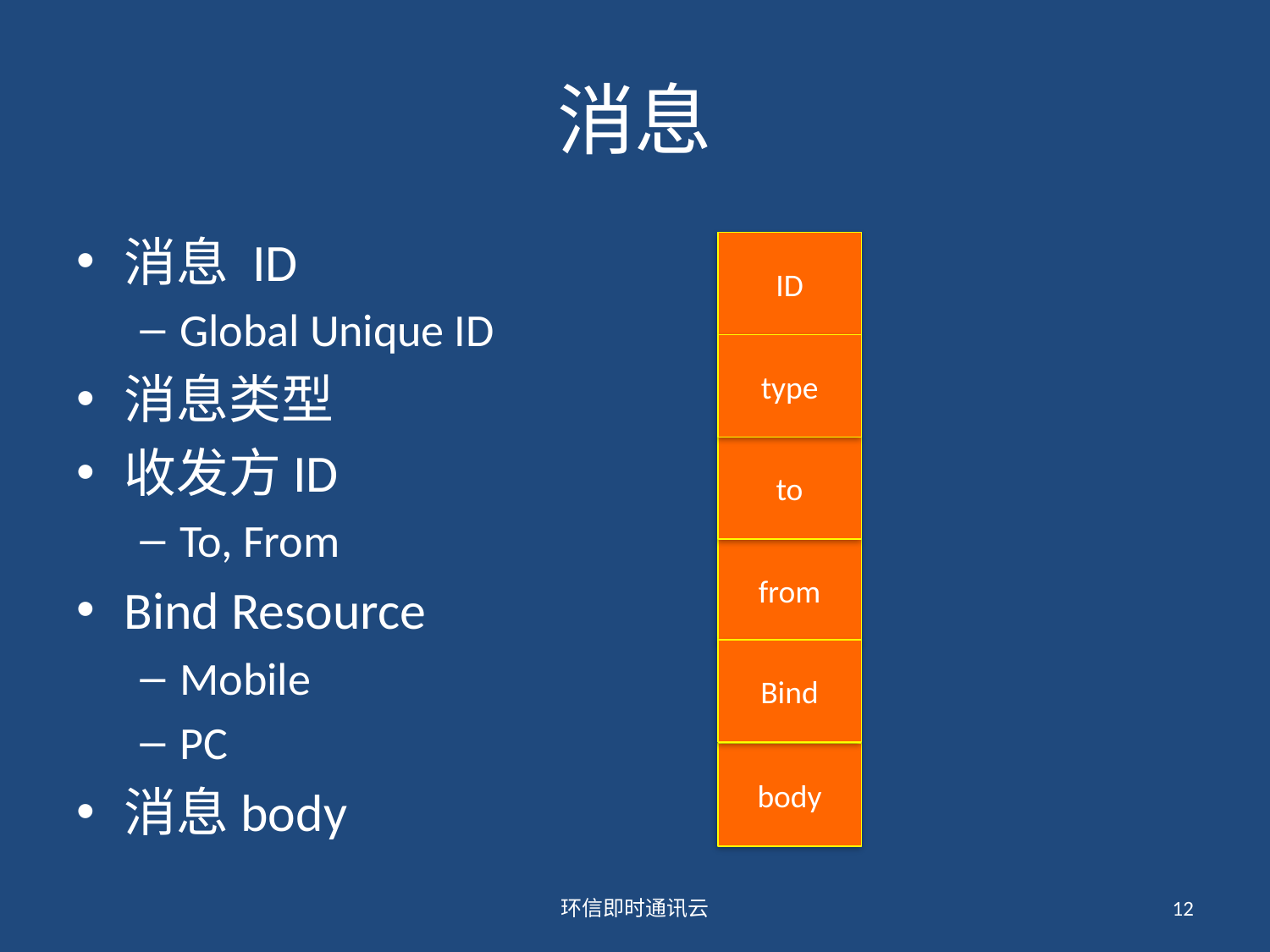

# 消息
消息 ID
Global Unique ID
消息类型
收发方ID
To, From
Bind Resource
Mobile
PC
消息body

ID
type
to
from
Bind
body
环信即时通讯云
12